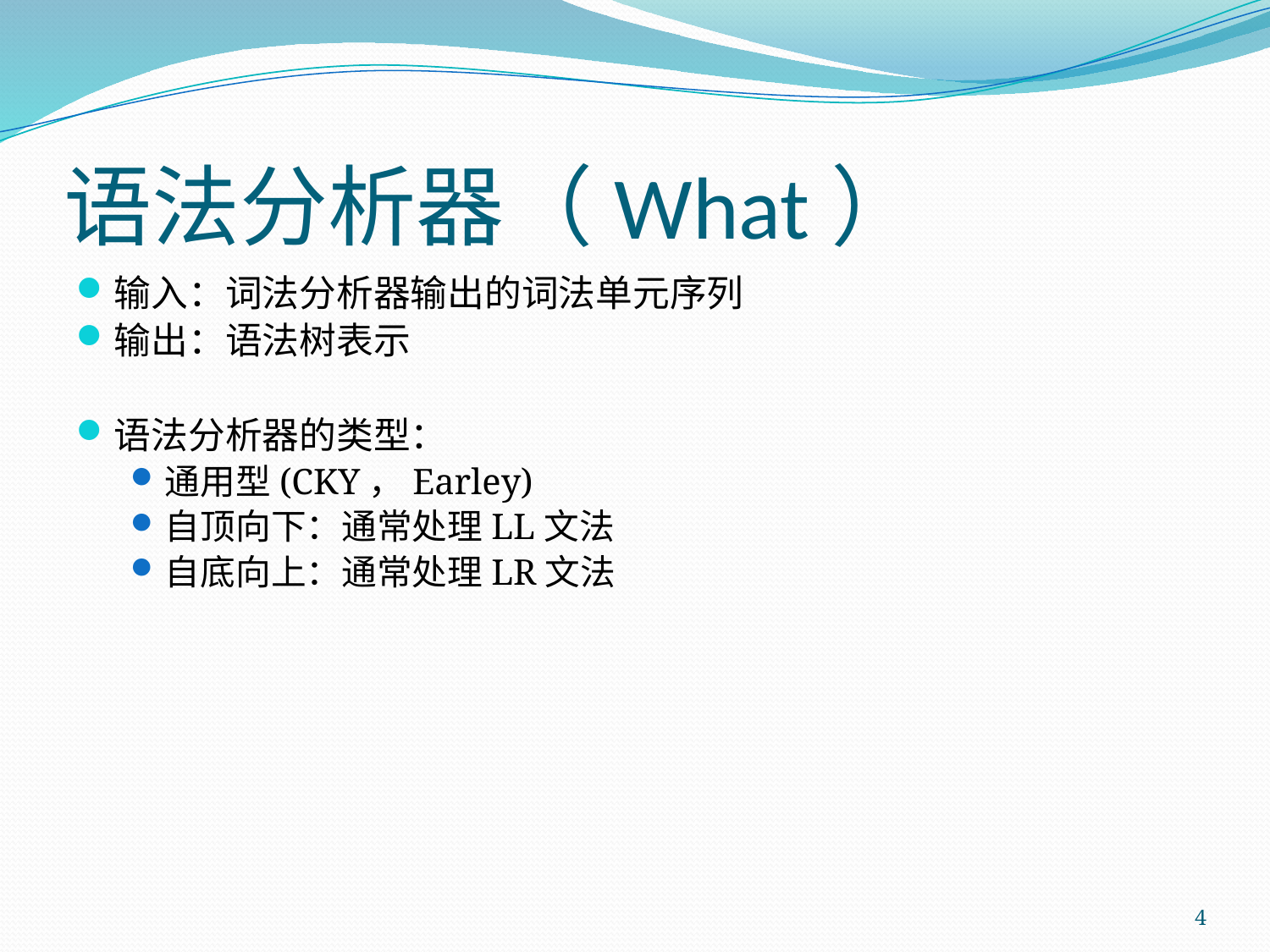

# 语法分析器（What）
输入：词法分析器输出的词法单元序列
输出：语法树表示

语法分析器的类型：
通用型(CKY，Earley)
自顶向下：通常处理LL文法
自底向上：通常处理LR文法
4